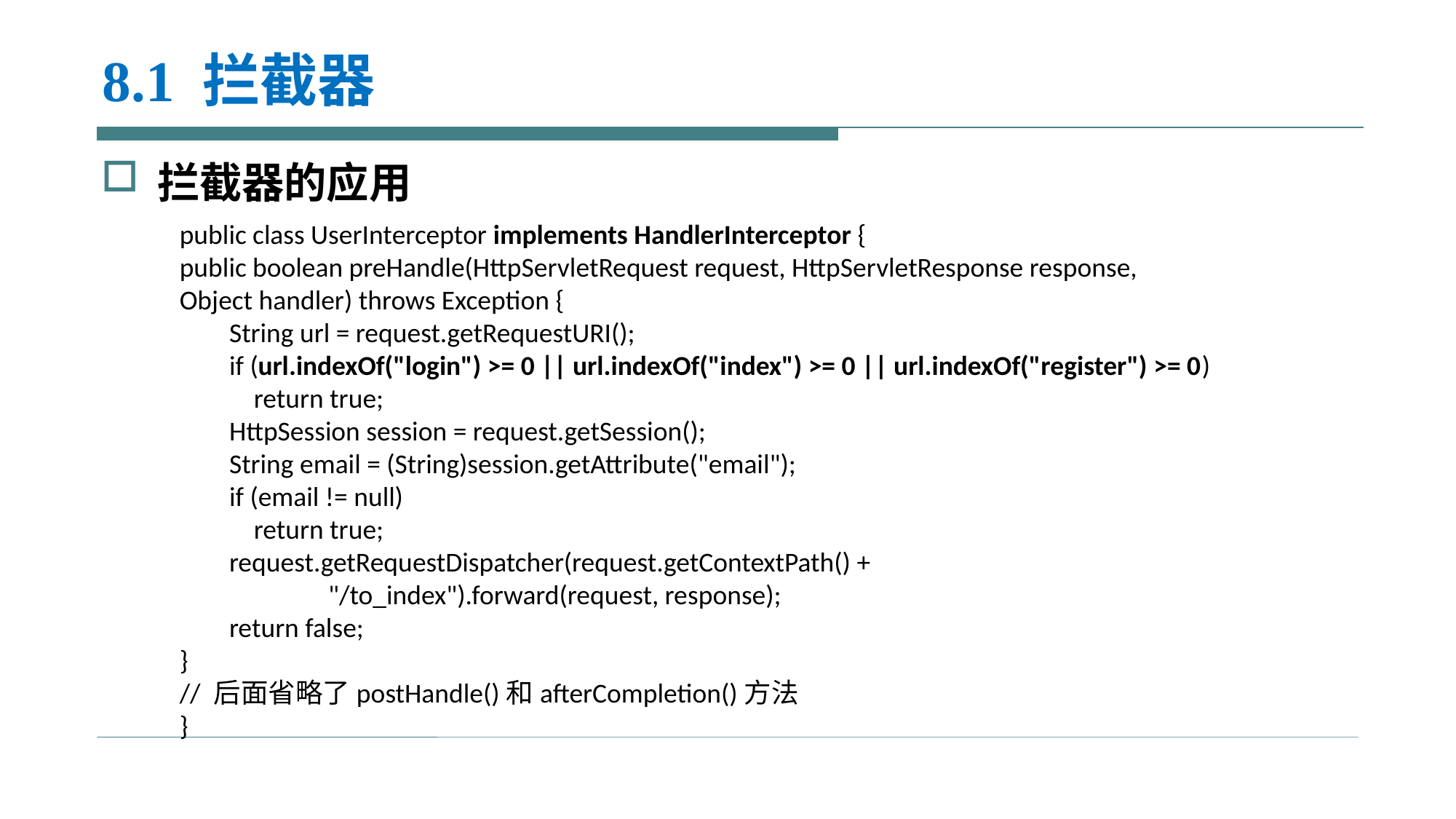

# 8.1 拦截器
拦截器的应用
public class UserInterceptor implements HandlerInterceptor {public boolean preHandle(HttpServletRequest request, HttpServletResponse response, Object handler) throws Exception {        String url = request.getRequestURI();        if (url.indexOf("login") >= 0 || url.indexOf("index") >= 0 || url.indexOf("register") >= 0)            return true;        HttpSession session = request.getSession();        String email = (String)session.getAttribute("email");        if (email != null)            return true;        request.getRequestDispatcher(request.getContextPath() +                         "/to_index").forward(request, response);        return false;}// 后面省略了postHandle()和afterCompletion()方法}
7